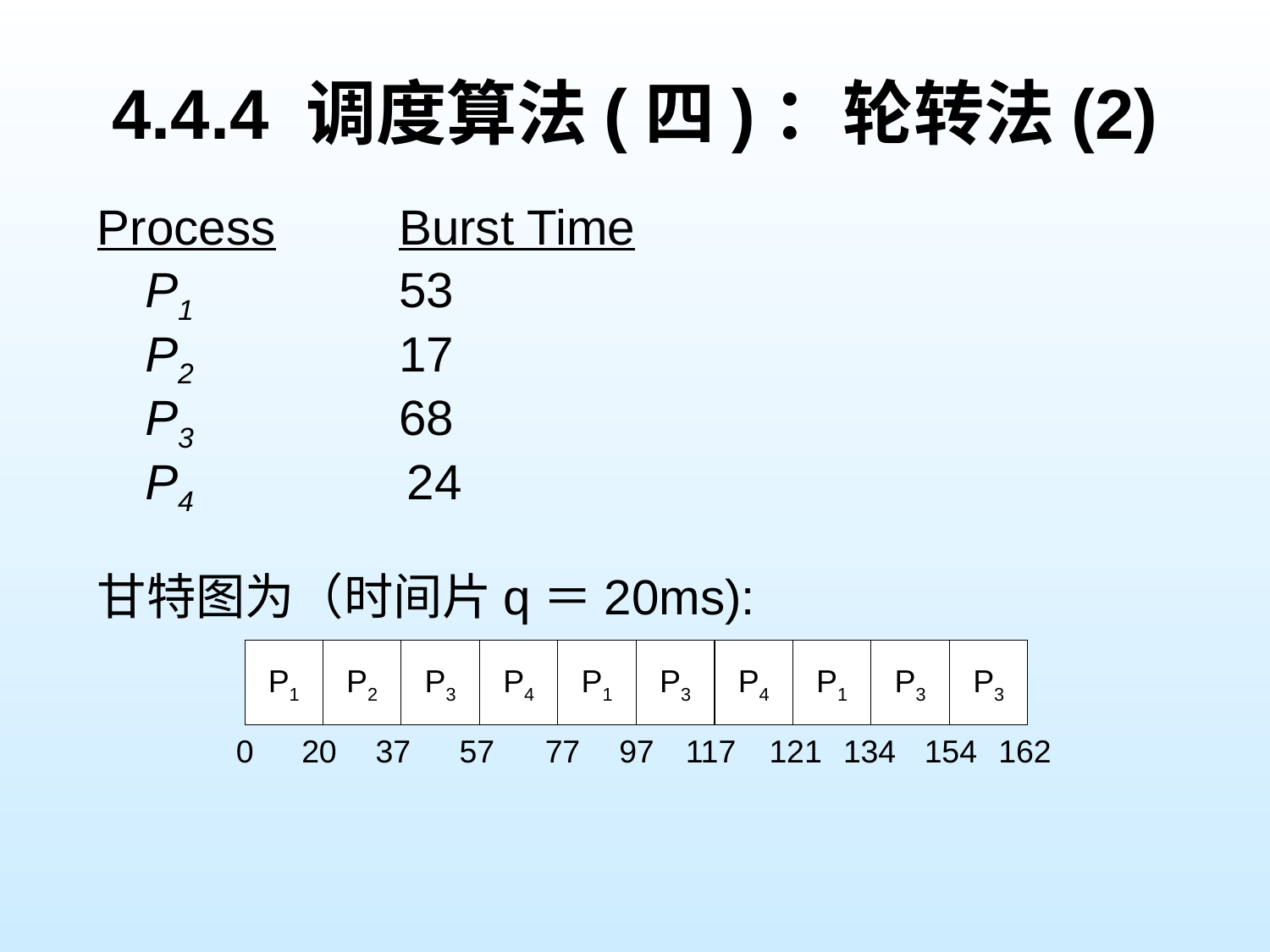

# 4.4.4 调度算法(四)：轮转法(2)
Process	Burst Time
	P1		53
	P2	 	17
	P3		68
	P4		 24

甘特图为（时间片q＝20ms):
P1
P2
P3
P4
P1
P3
P4
P1
P3
P3
0
20
37
57
77
97
117
121
134
154
162